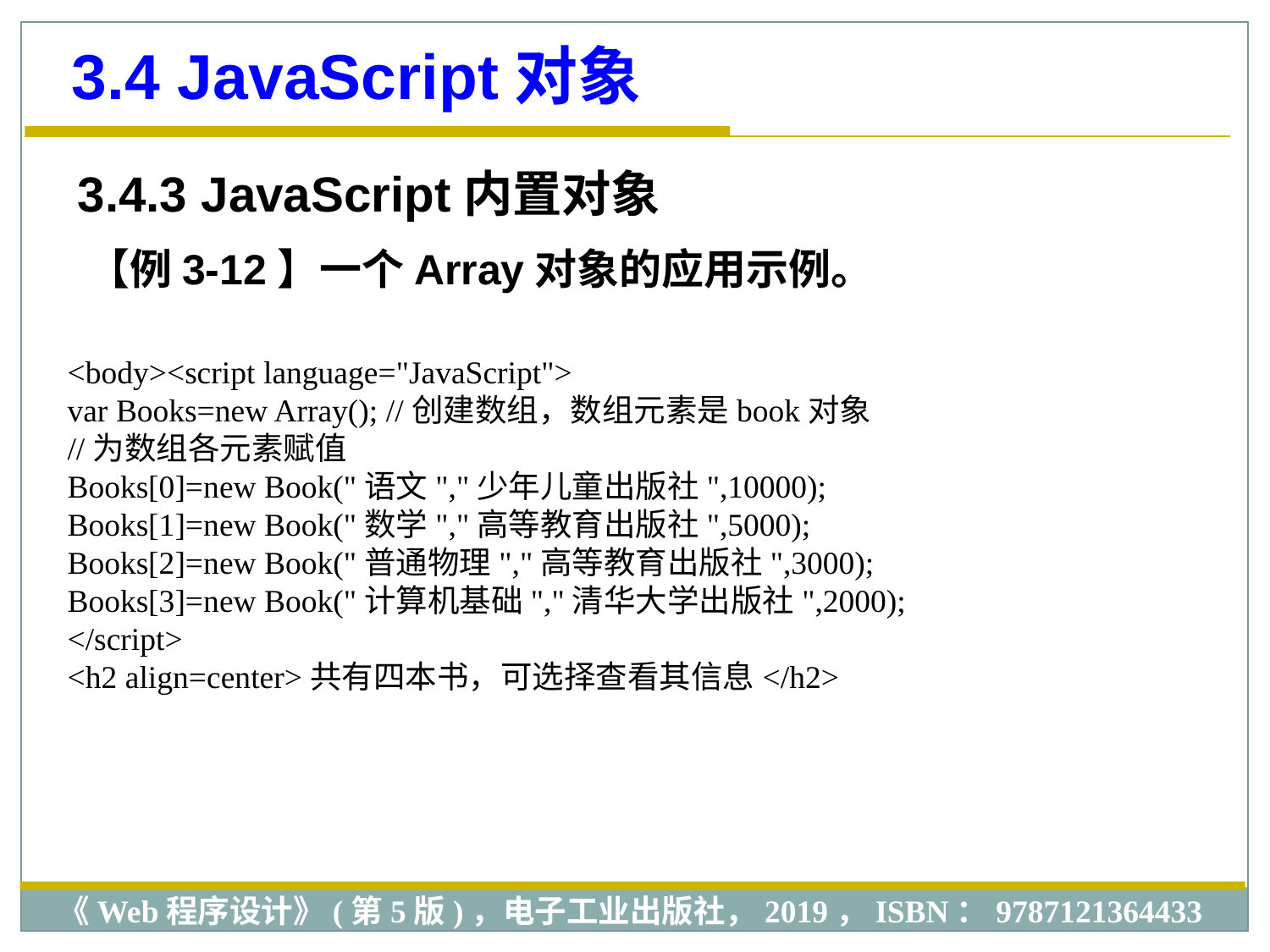

3.4 JavaScript对象
3.4.3 JavaScript内置对象
【例3-12】一个Array对象的应用示例。
<body><script language="JavaScript">
var Books=new Array(); //创建数组，数组元素是book对象
//为数组各元素赋值
Books[0]=new Book("语文","少年儿童出版社",10000);
Books[1]=new Book("数学","高等教育出版社",5000);
Books[2]=new Book("普通物理","高等教育出版社",3000);
Books[3]=new Book("计算机基础","清华大学出版社",2000);
</script>
<h2 align=center>共有四本书，可选择查看其信息</h2>